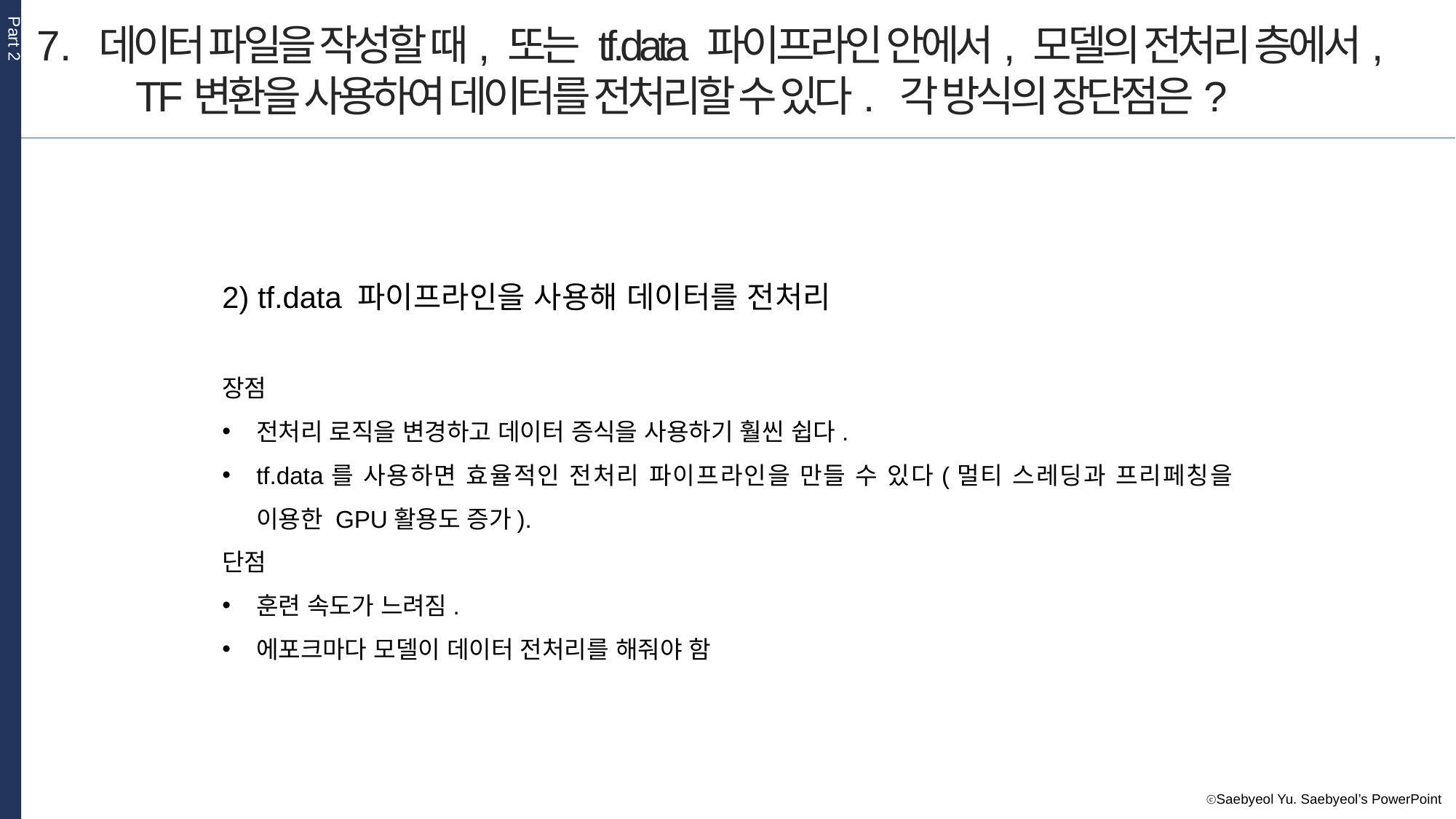

Part 2
데이터 파일을 작성할 때, 또는 tf.data 파이프라인 안에서, 모델의 전처리 층에서,
             TF변환을 사용하여 데이터를 전처리할 수 있다.  각 방식의 장단점은?
2) tf.data 파이프라인을 사용해 데이터를 전처리

장점
전처리 로직을 변경하고 데이터 증식을 사용하기 훨씬 쉽다.
tf.data를 사용하면 효율적인 전처리 파이프라인을 만들 수 있다(멀티 스레딩과 프리페칭을 이용한 GPU활용도 증가).
단점
훈련 속도가 느려짐.
에포크마다 모델이 데이터 전처리를 해줘야 함